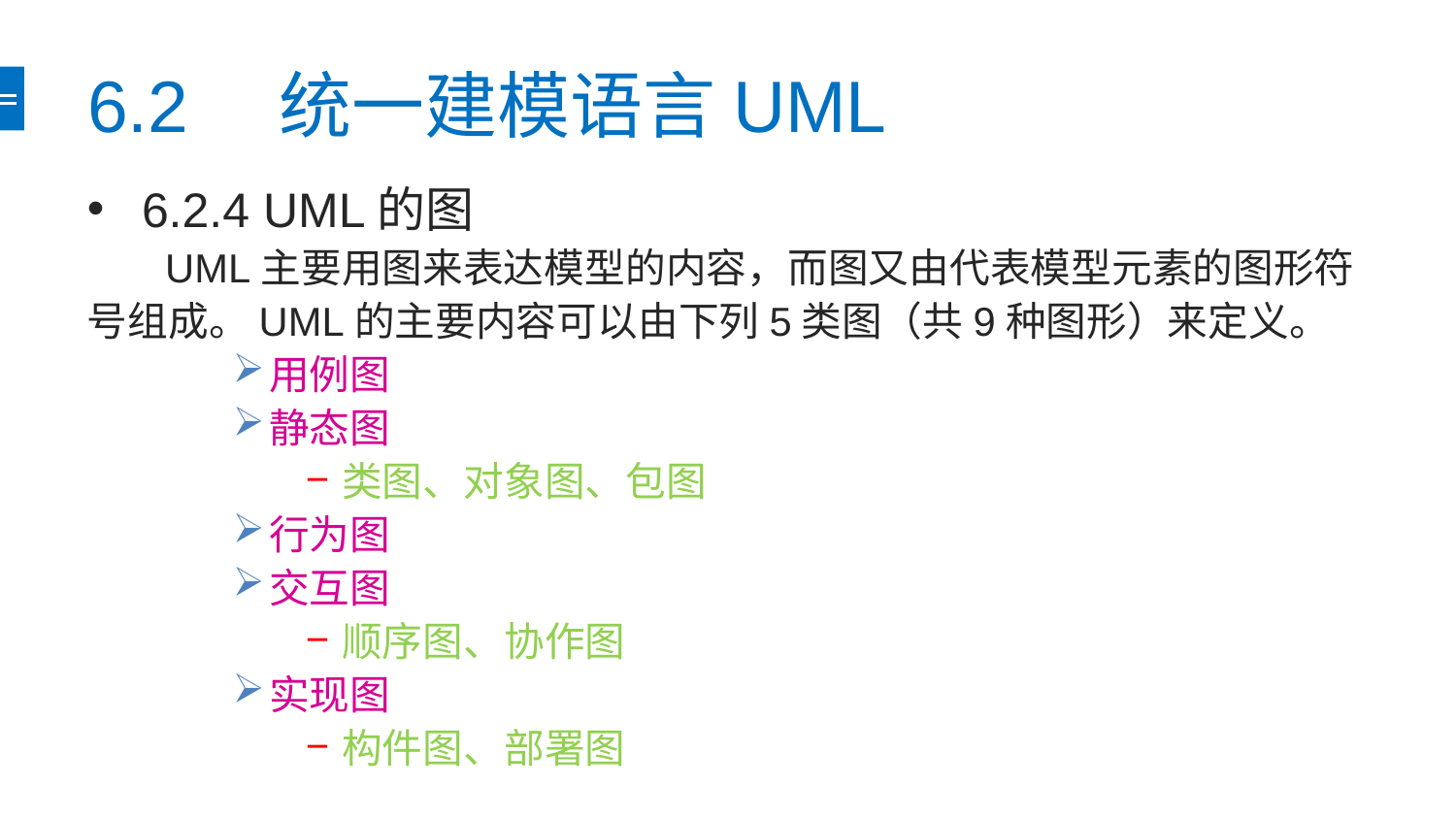

# 6.2　统一建模语言UML
6.2.4 UML的图
       UML主要用图来表达模型的内容，而图又由代表模型元素的图形符号组成。UML的主要内容可以由下列5类图（共9种图形）来定义。
用例图
静态图
类图、对象图、包图
行为图
交互图
顺序图、协作图
实现图
构件图、部署图